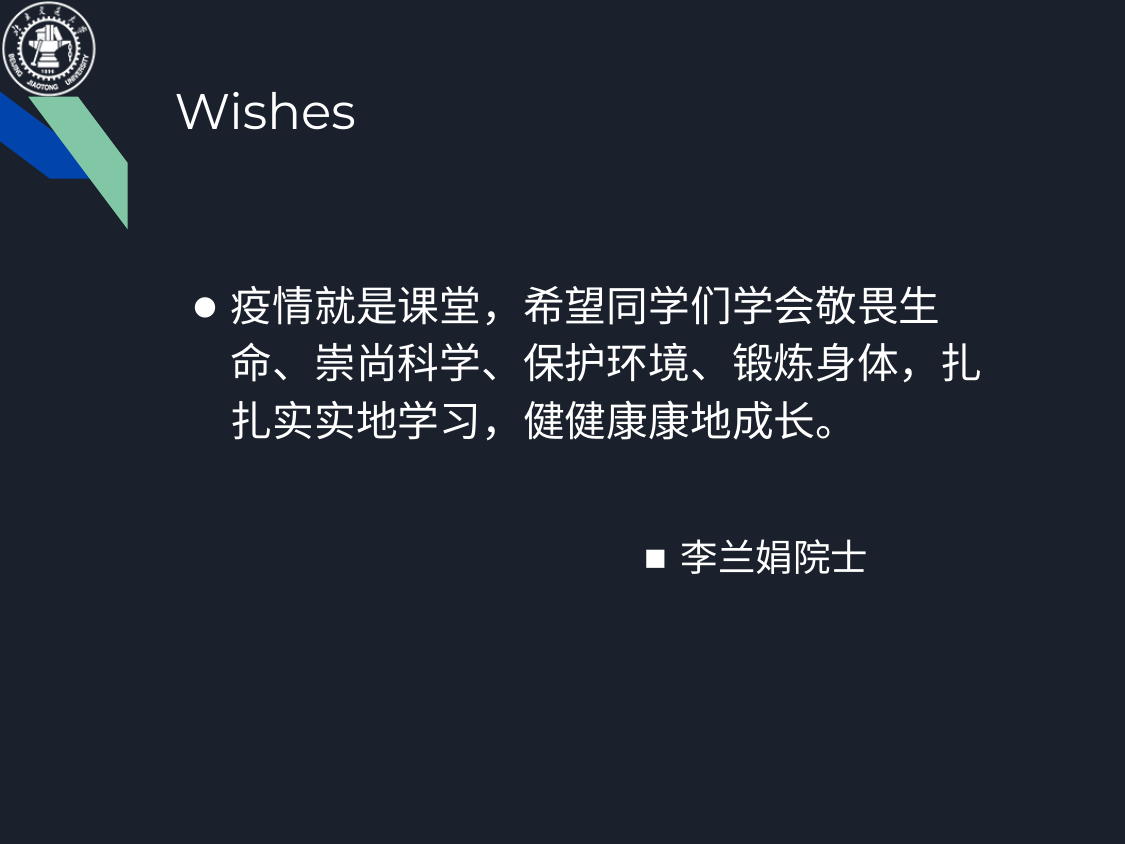

# Wishes
疫情就是课堂，希望同学们学会敬畏生命、崇尚科学、保护环境、锻炼身体，扎扎实实地学习，健健康康地成长。

李兰娟院士